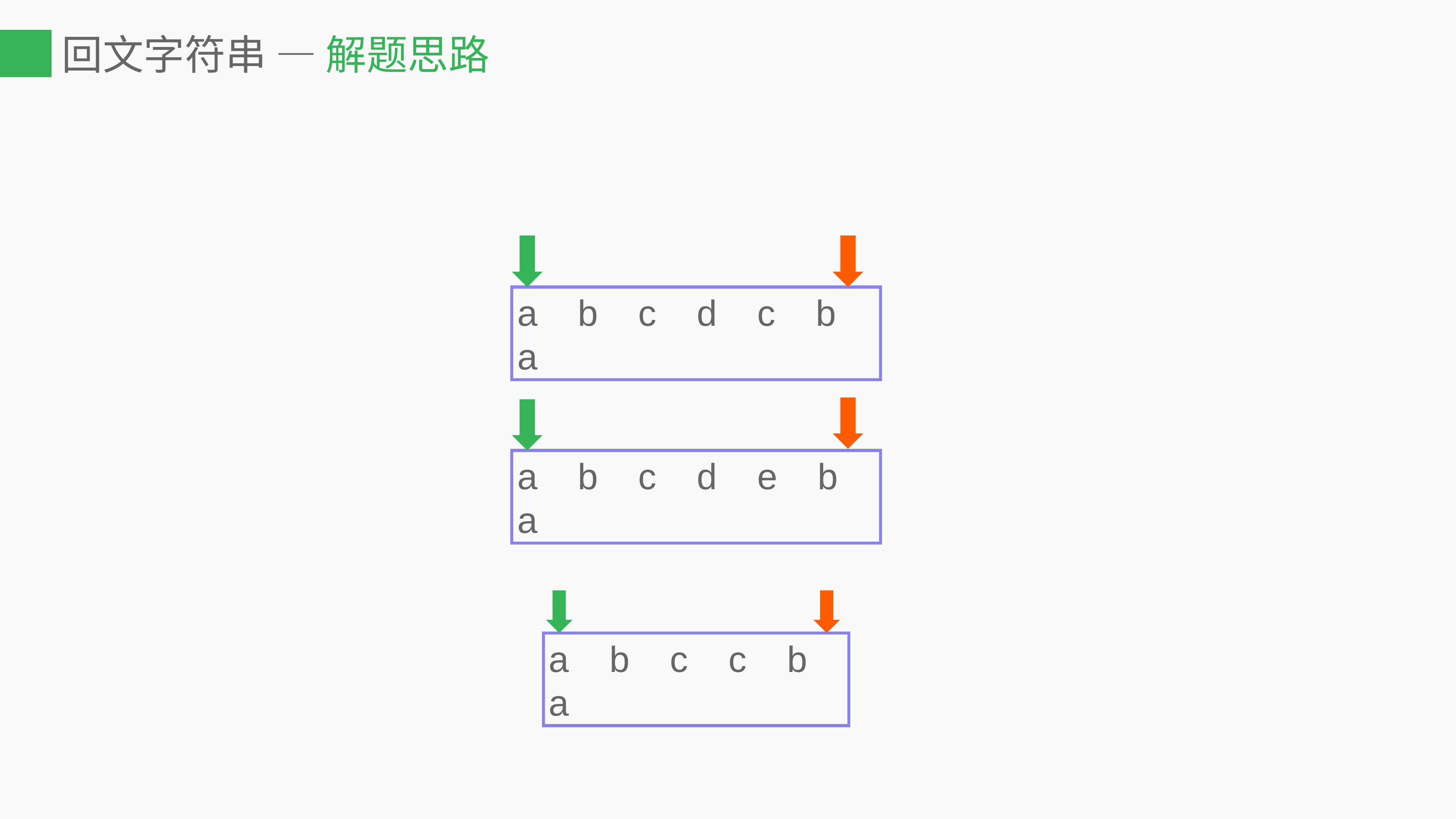

# 回文字符串 — 解题思路

a    b    c    d    c    b    a

a    b    c    d    e    b    a

a    b    c    c    b    a